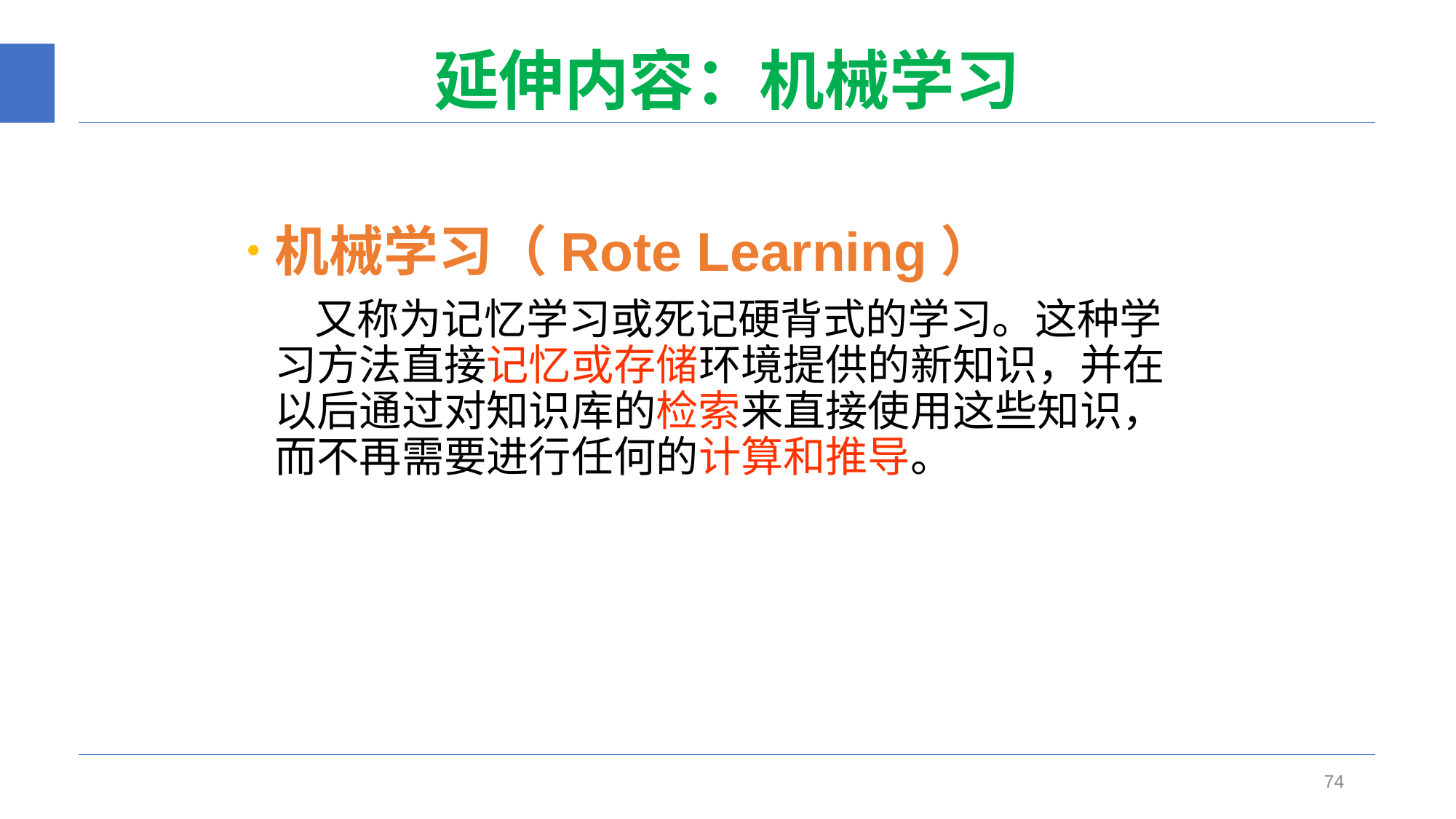

# 延伸内容：机械学习
机械学习（Rote Learning）
      又称为记忆学习或死记硬背式的学习。这种学习方法直接记忆或存储环境提供的新知识，并在以后通过对知识库的检索来直接使用这些知识，而不再需要进行任何的计算和推导。
74